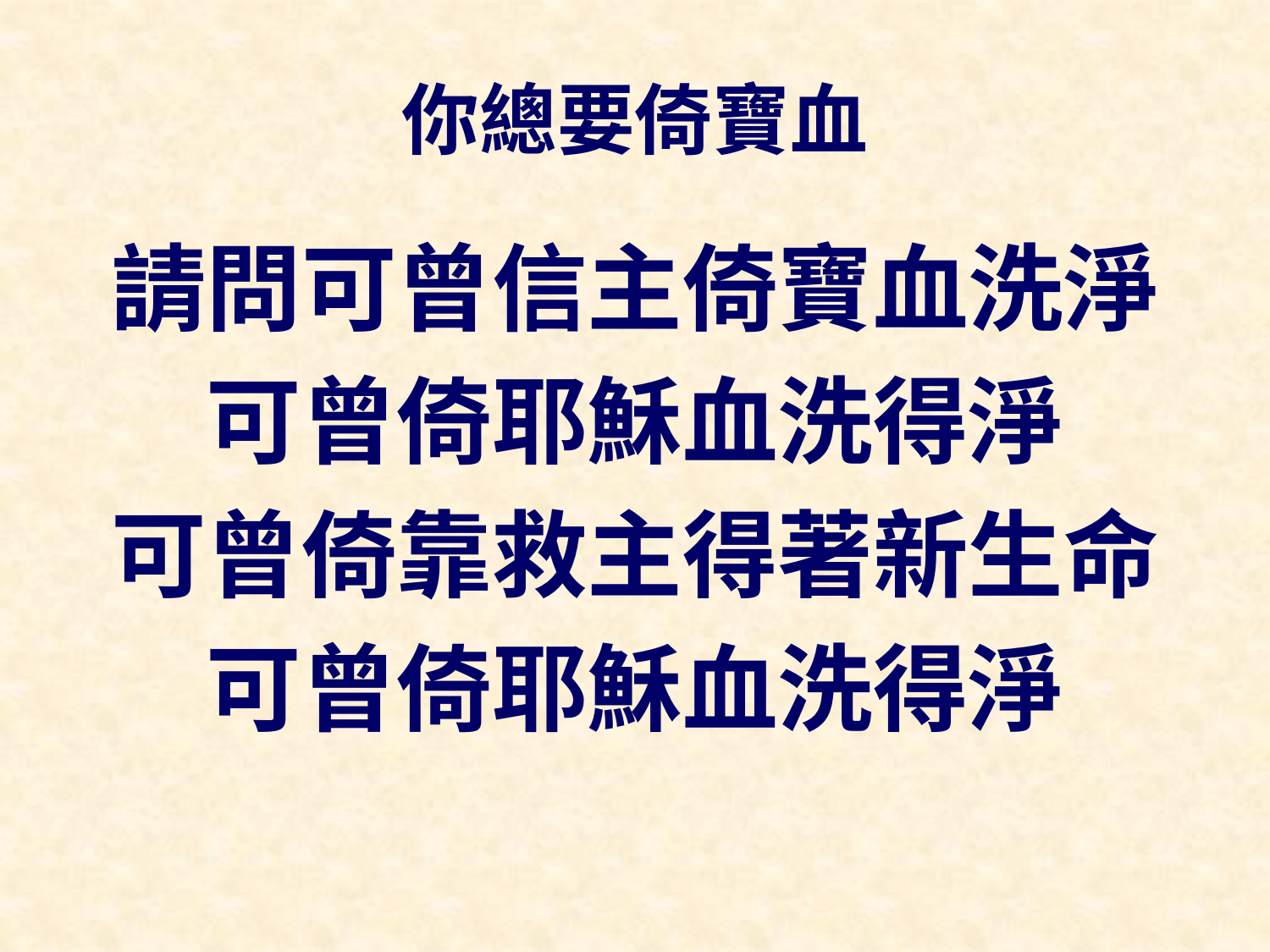

# 你總要倚寶血
請問可曾信主倚寶血洗淨
可曾倚耶穌血洗得淨
可曾倚靠救主得著新生命
可曾倚耶穌血洗得淨